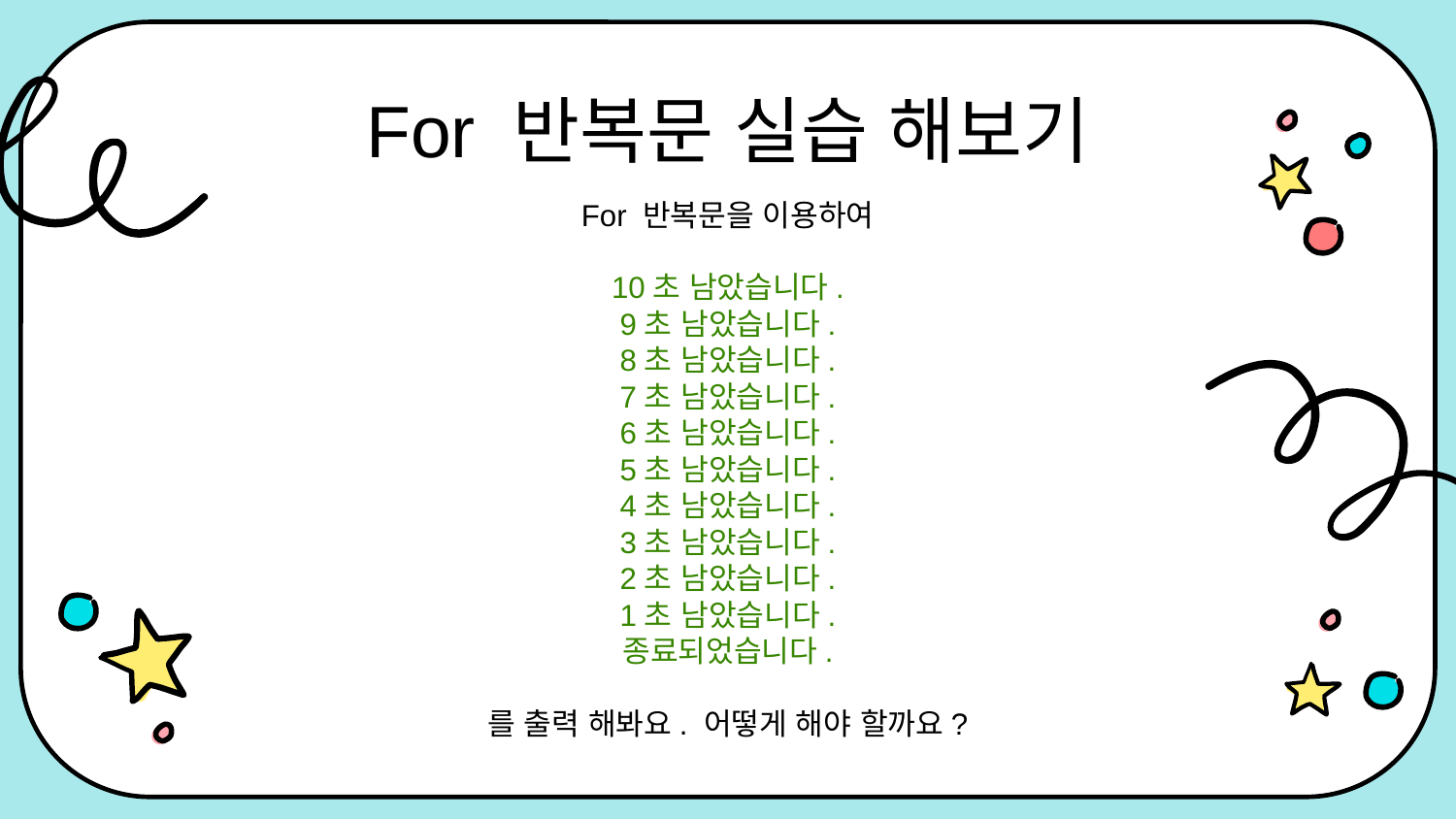

# For 반복문 실습 해보기
For 반복문을 이용하여

10초 남았습니다.
9초 남았습니다.
8초 남았습니다.
7초 남았습니다.
6초 남았습니다.
5초 남았습니다.
4초 남았습니다.
3초 남았습니다.
2초 남았습니다.
1초 남았습니다.
종료되었습니다.

를 출력 해봐요. 어떻게 해야 할까요?